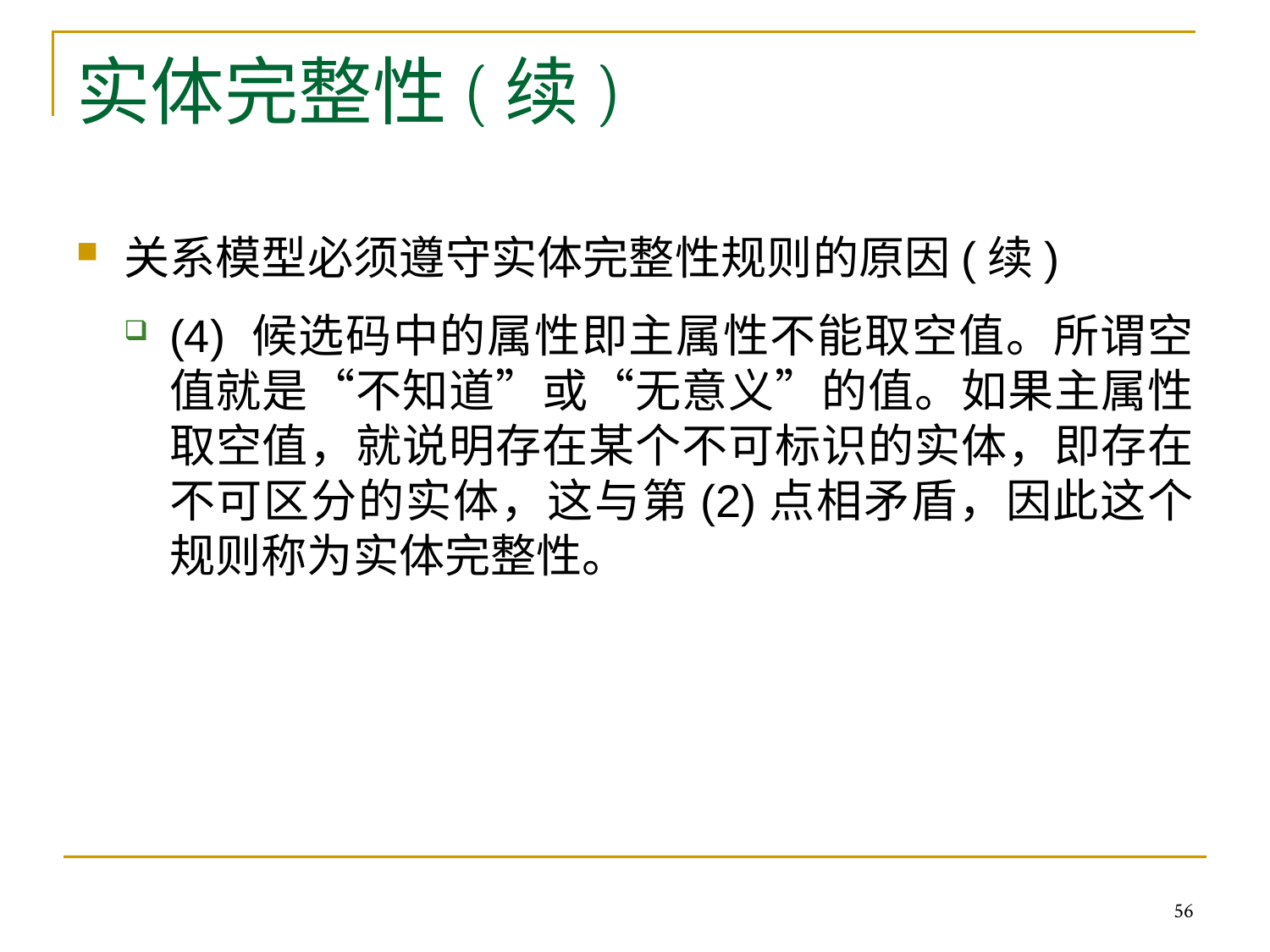

# 实体完整性(续)
关系模型必须遵守实体完整性规则的原因(续)
(4) 候选码中的属性即主属性不能取空值。所谓空值就是“不知道”或“无意义”的值。如果主属性取空值，就说明存在某个不可标识的实体，即存在不可区分的实体，这与第(2)点相矛盾，因此这个规则称为实体完整性。
56